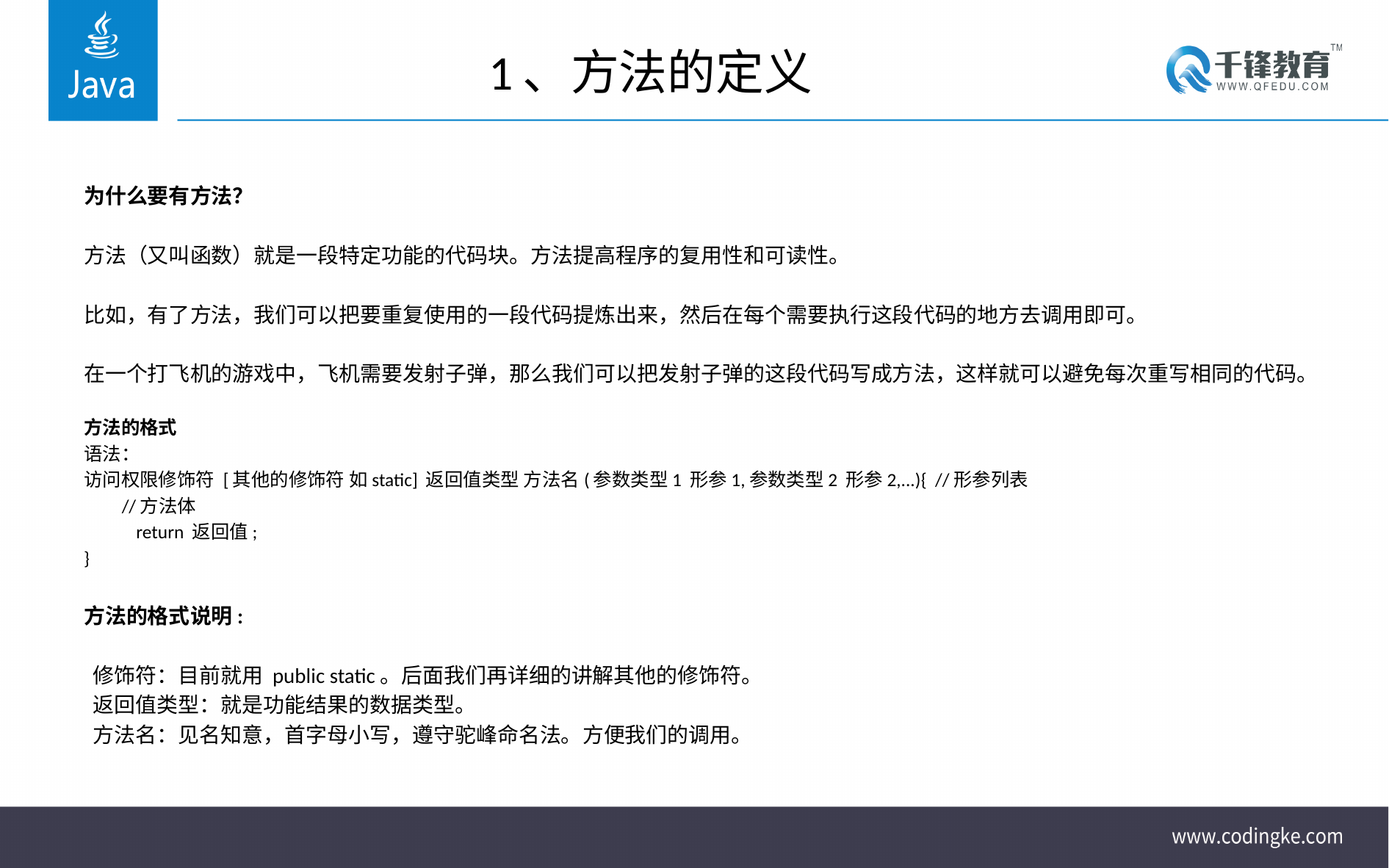

# 1、方法的定义
为什么要有方法？

方法（又叫函数）就是一段特定功能的代码块。方法提高程序的复用性和可读性。

比如，有了方法，我们可以把要重复使用的一段代码提炼出来，然后在每个需要执行这段代码的地方去调用即可。

在一个打飞机的游戏中，飞机需要发射子弹，那么我们可以把发射子弹的这段代码写成方法，这样就可以避免每次重写相同的代码。

方法的格式
语法：
访问权限修饰符 [其他的修饰符 如static] 返回值类型 方法名(参数类型1 形参1,参数类型2 形参2,...){  //形参列表
         //方法体
 	return 返回值;
}

方法的格式说明:

 修饰符：目前就用 public static。后面我们再详细的讲解其他的修饰符。
 返回值类型：就是功能结果的数据类型。
 方法名：见名知意，首字母小写，遵守驼峰命名法。方便我们的调用。